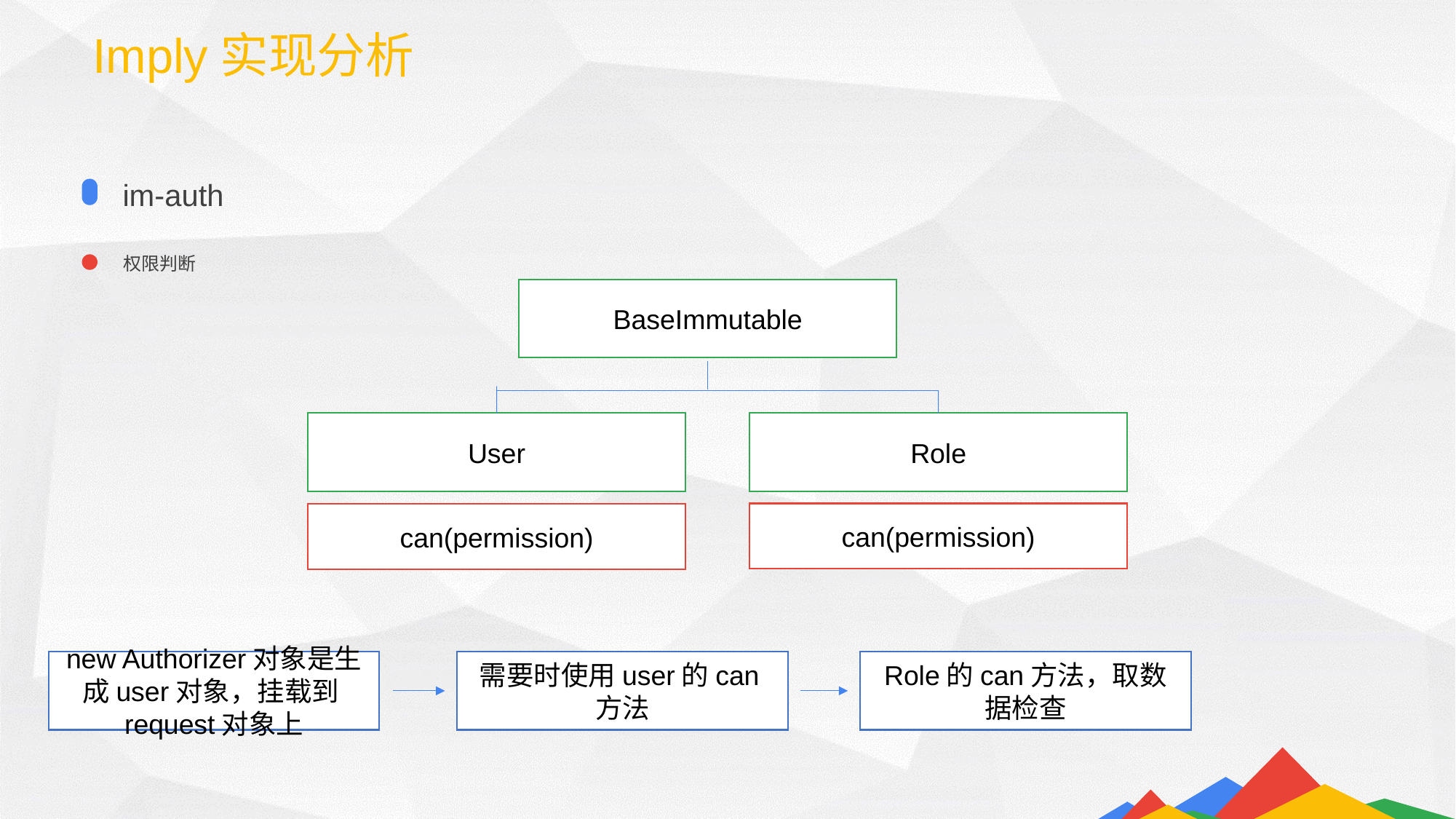

Imply实现分析
im-auth

权限判断

BaseImmutable
User
Role
can(permission)
can(permission)
new Authorizer对象是生成user对象，挂载到request对象上
需要时使用user的can方法
Role的can方法，取数据检查